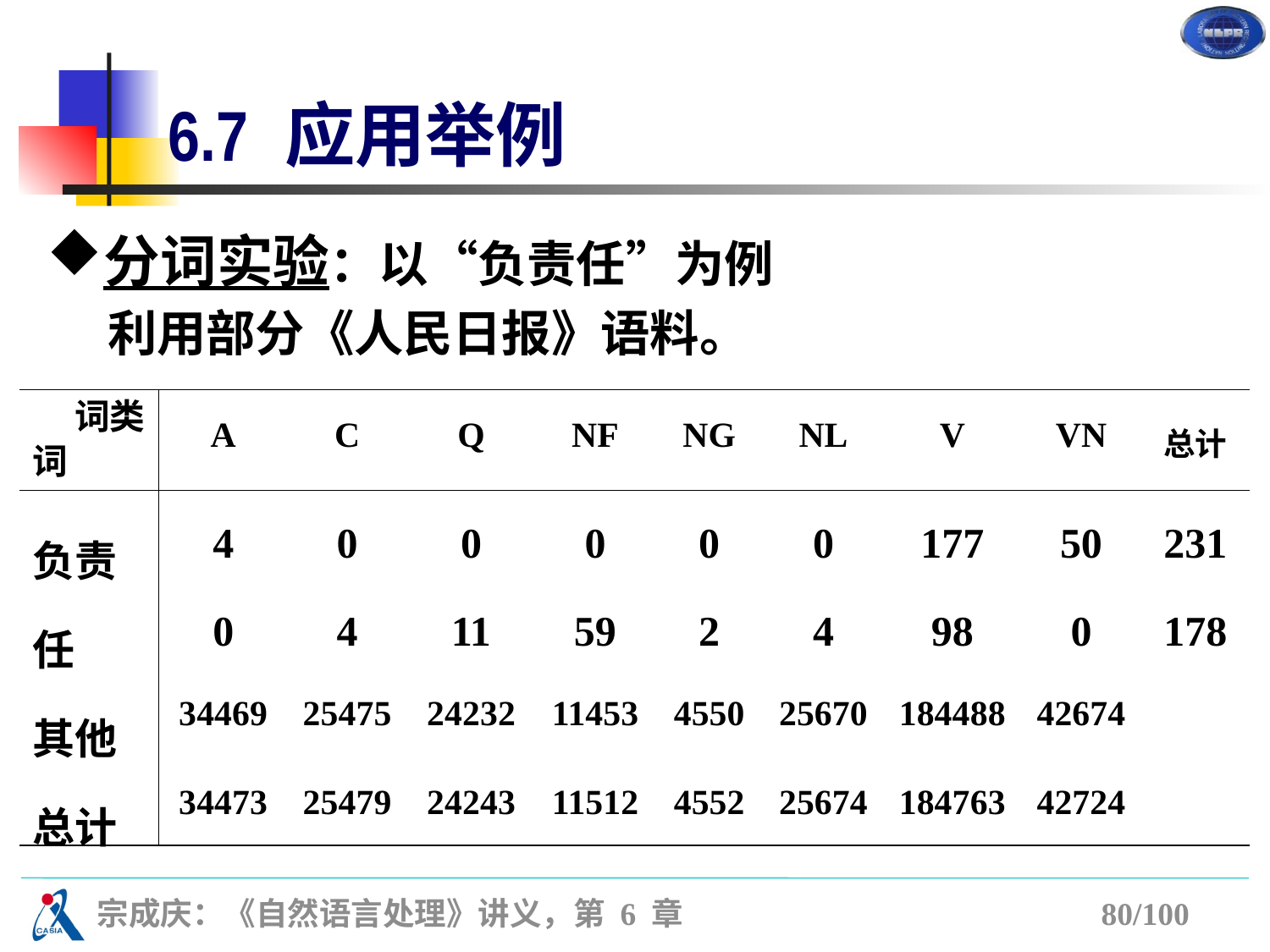

# 6.7 应用举例
分词实验：以“负责任”为例
利用部分《人民日报》语料。
| 词类 词 | A | C | Q | NF | NG | NL | V | VN | 总计 |
| --- | --- | --- | --- | --- | --- | --- | --- | --- | --- |
| 负责 | 4 | 0 | 0 | 0 | 0 | 0 | 177 | 50 | 231 |
| 任 | 0 | 4 | 11 | 59 | 2 | 4 | 98 | 0 | 178 |
| 其他 | 34469 | 25475 | 24232 | 11453 | 4550 | 25670 | 184488 | 42674 |  |
| 总计 | 34473 | 25479 | 24243 | 11512 | 4552 | 25674 | 184763 | 42724 |  |